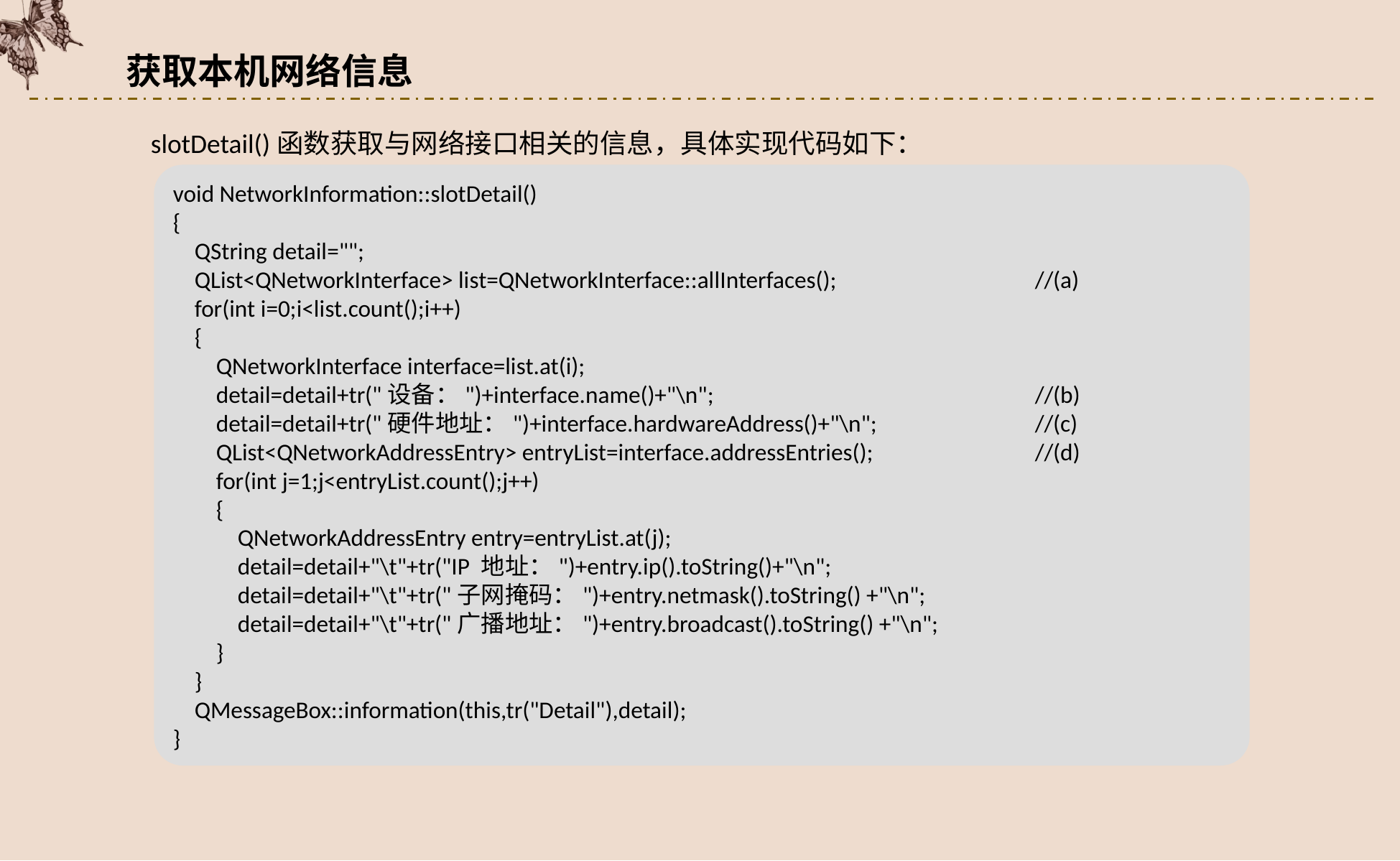

获取本机网络信息
slotDetail()函数获取与网络接口相关的信息，具体实现代码如下：
void NetworkInformation::slotDetail()
{
    QString detail="";
    QList<QNetworkInterface> list=QNetworkInterface::allInterfaces();		//(a)
    for(int i=0;i<list.count();i++)
    {
        QNetworkInterface interface=list.at(i);
        detail=detail+tr("设备：")+interface.name()+"\n";			//(b)
        detail=detail+tr("硬件地址：")+interface.hardwareAddress()+"\n";		//(c)
        QList<QNetworkAddressEntry> entryList=interface.addressEntries();		//(d)
        for(int j=1;j<entryList.count();j++)
        {
            QNetworkAddressEntry entry=entryList.at(j);
            detail=detail+"\t"+tr("IP 地址：")+entry.ip().toString()+"\n";
            detail=detail+"\t"+tr("子网掩码：")+entry.netmask().toString() +"\n";
            detail=detail+"\t"+tr("广播地址：")+entry.broadcast().toString() +"\n";
        }
    }
    QMessageBox::information(this,tr("Detail"),detail);
}